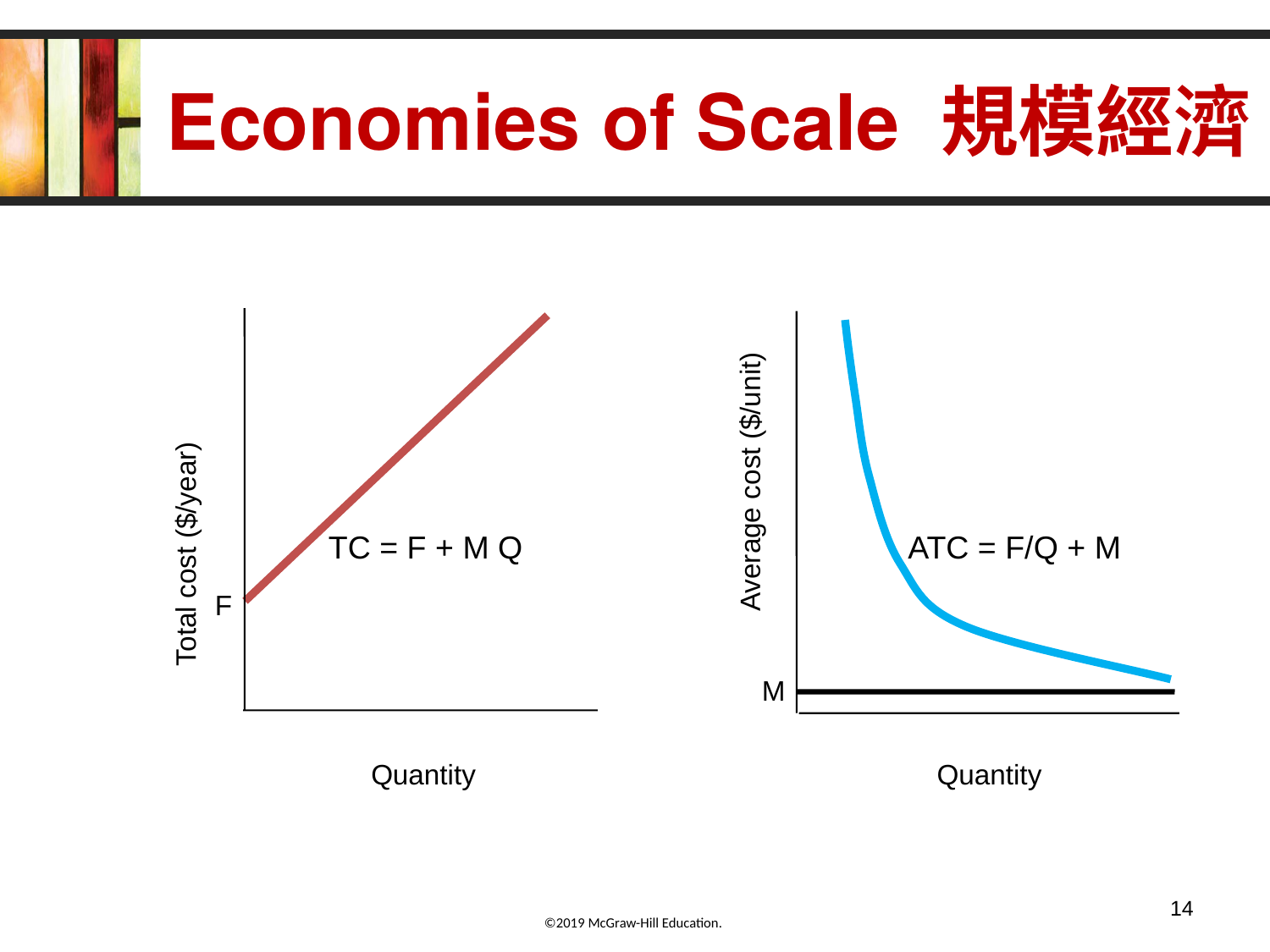

# Economies of Scale 規模經濟

Average cost ($/unit)

Quantity

TC = F + M Q
F

ATC = F/Q + M
Total cost ($/year)
M

Quantity
14
©2019 McGraw-Hill Education.